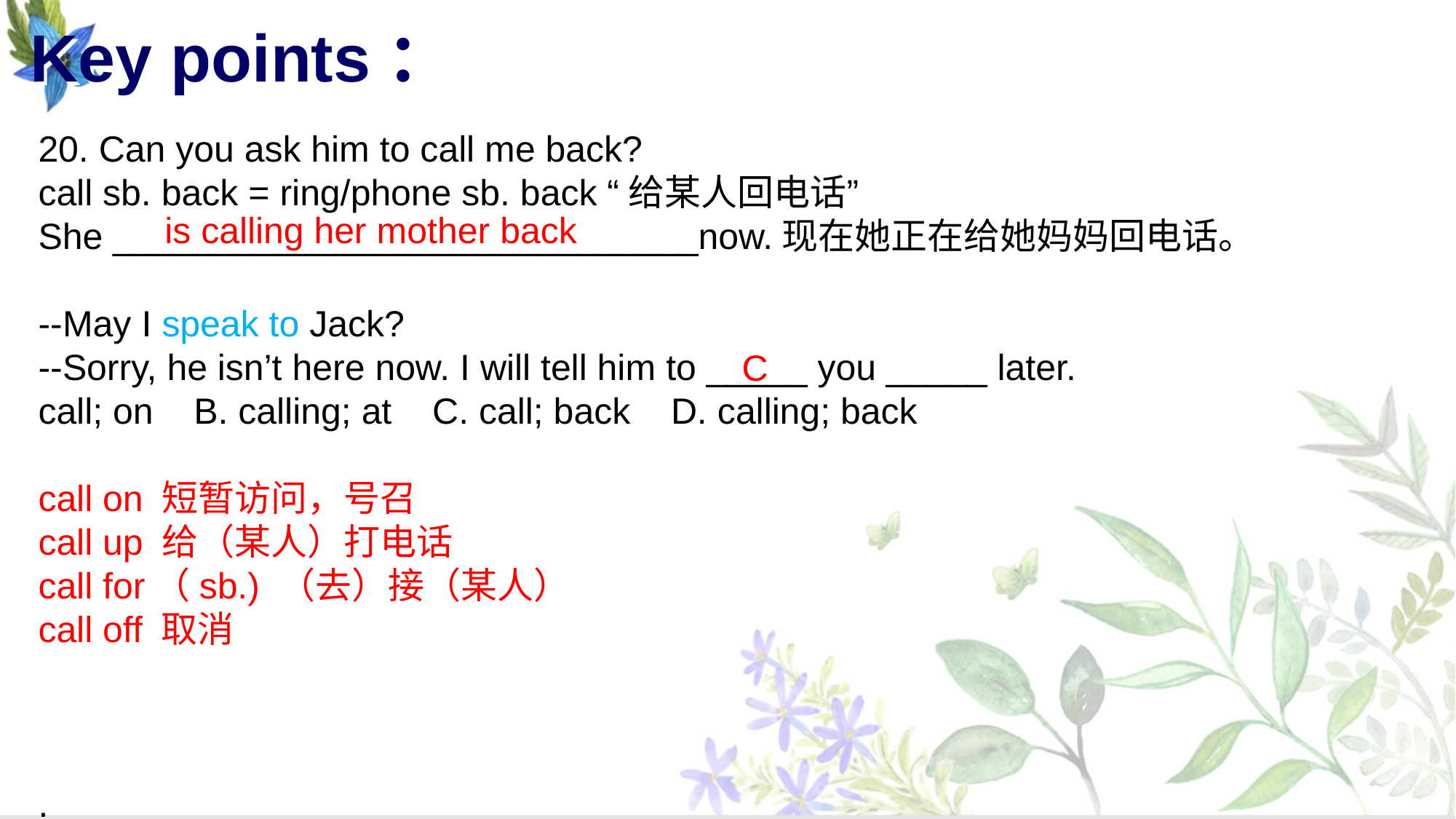

# Key points：
20. Can you ask him to call me back?
call sb. back = ring/phone sb. back “给某人回电话”
She _____________________________now.现在她正在给她妈妈回电话。

--May I speak to Jack?
--Sorry, he isn’t here now. I will tell him to _____ you _____ later.
call; on    B. calling; at    C. call; back    D. calling; back

call on 短暂访问，号召
call up 给（某人）打电话
call for（sb.) （去）接（某人）
call off 取消

.

is calling her mother back
C